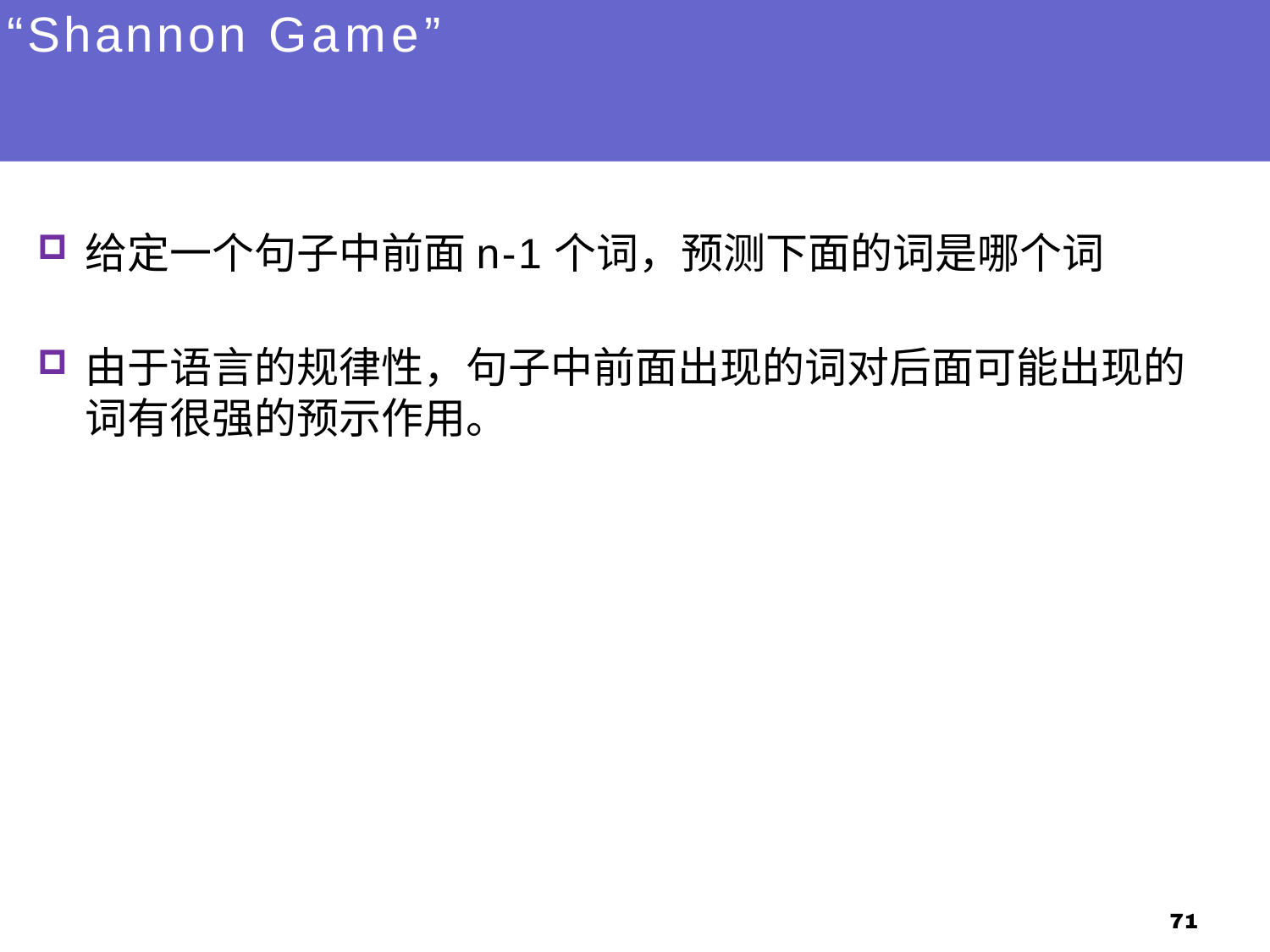

# “Shannon Game”
“John read a ______”

给定一个句子中前面n-1个词，预测下面的词是哪个词

由于语言的规律性，句子中前面出现的词对后面可能出现的 词有很强的预示作用。
71